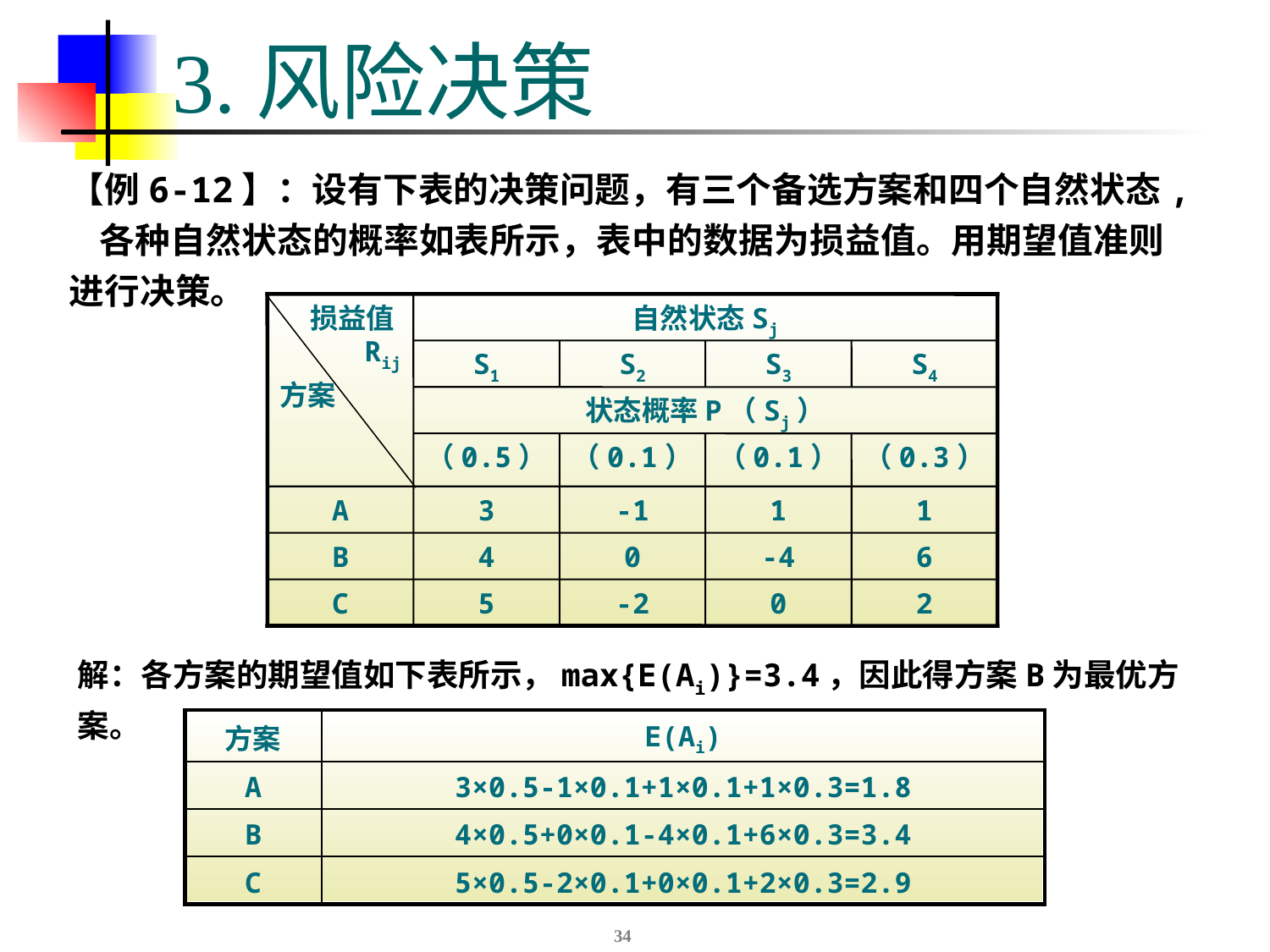

# 3.风险决策
【例6-12】：设有下表的决策问题，有三个备选方案和四个自然状态, 各种自然状态的概率如表所示，表中的数据为损益值。用期望值准则进行决策。
   损益值           Rij
方案

自然状态Sj

S1

S2

S3

S4

状态概率P（Sj）

（0.5）

（0.1）

（0.1）

（0.3）

A

3
-1
1
1
B

4
0
-4
6
C

5
-2
0
2

解：各方案的期望值如下表所示，max{E(Ai)}=3.4，因此得方案B为最优方案。
| 方案 | E(Ai) |
| --- | --- |
| A | 3×0.5-1×0.1+1×0.1+1×0.3=1.8 |
| B | 4×0.5+0×0.1-4×0.1+6×0.3=3.4 |
| C | 5×0.5-2×0.1+0×0.1+2×0.3=2.9 |

34